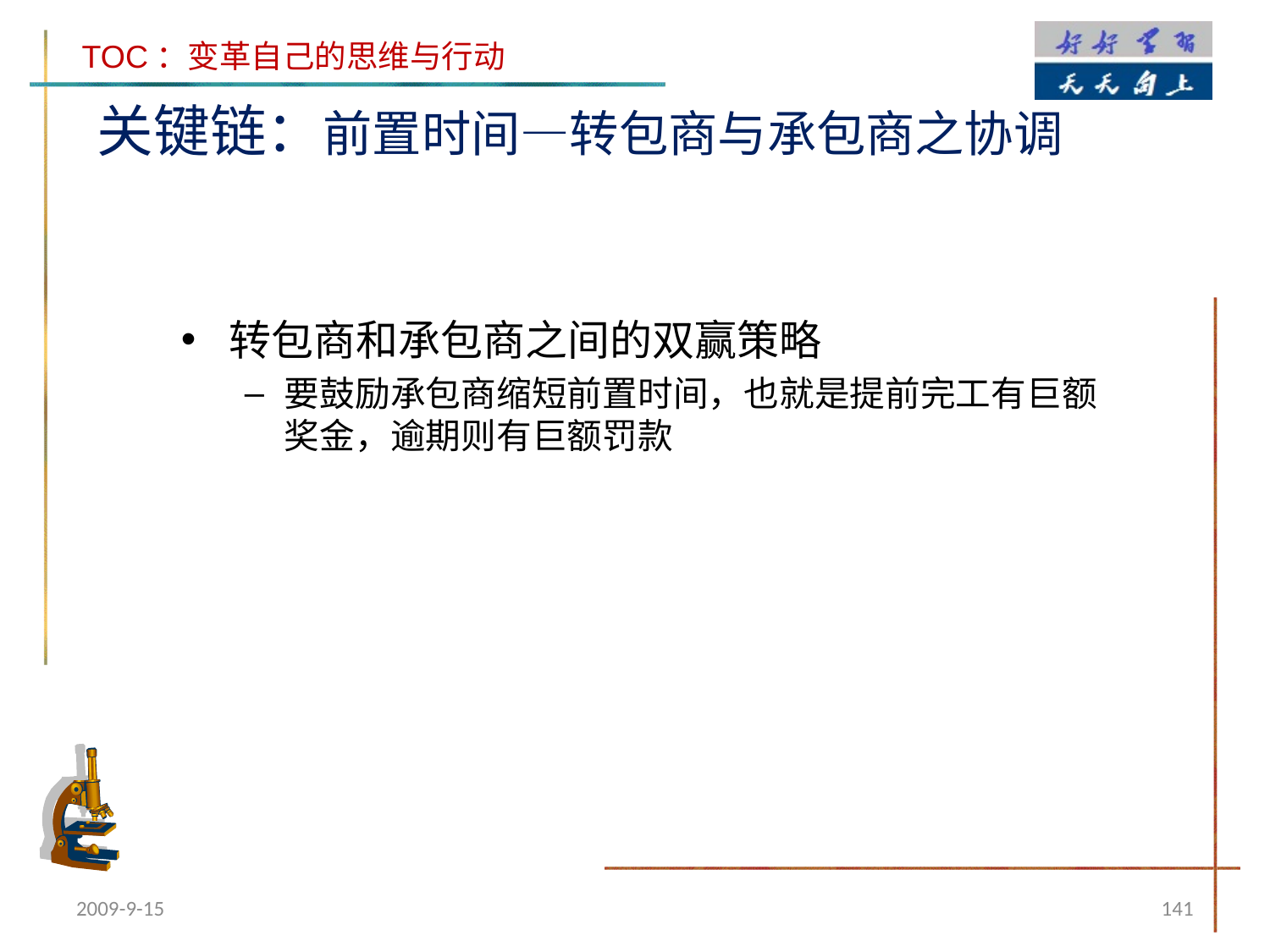

关键链：前置时间—转包商与承包商之协调
转包商和承包商之间的双赢策略
要鼓励承包商缩短前置时间，也就是提前完工有巨额奖金，逾期则有巨额罚款
2009-9-15
141